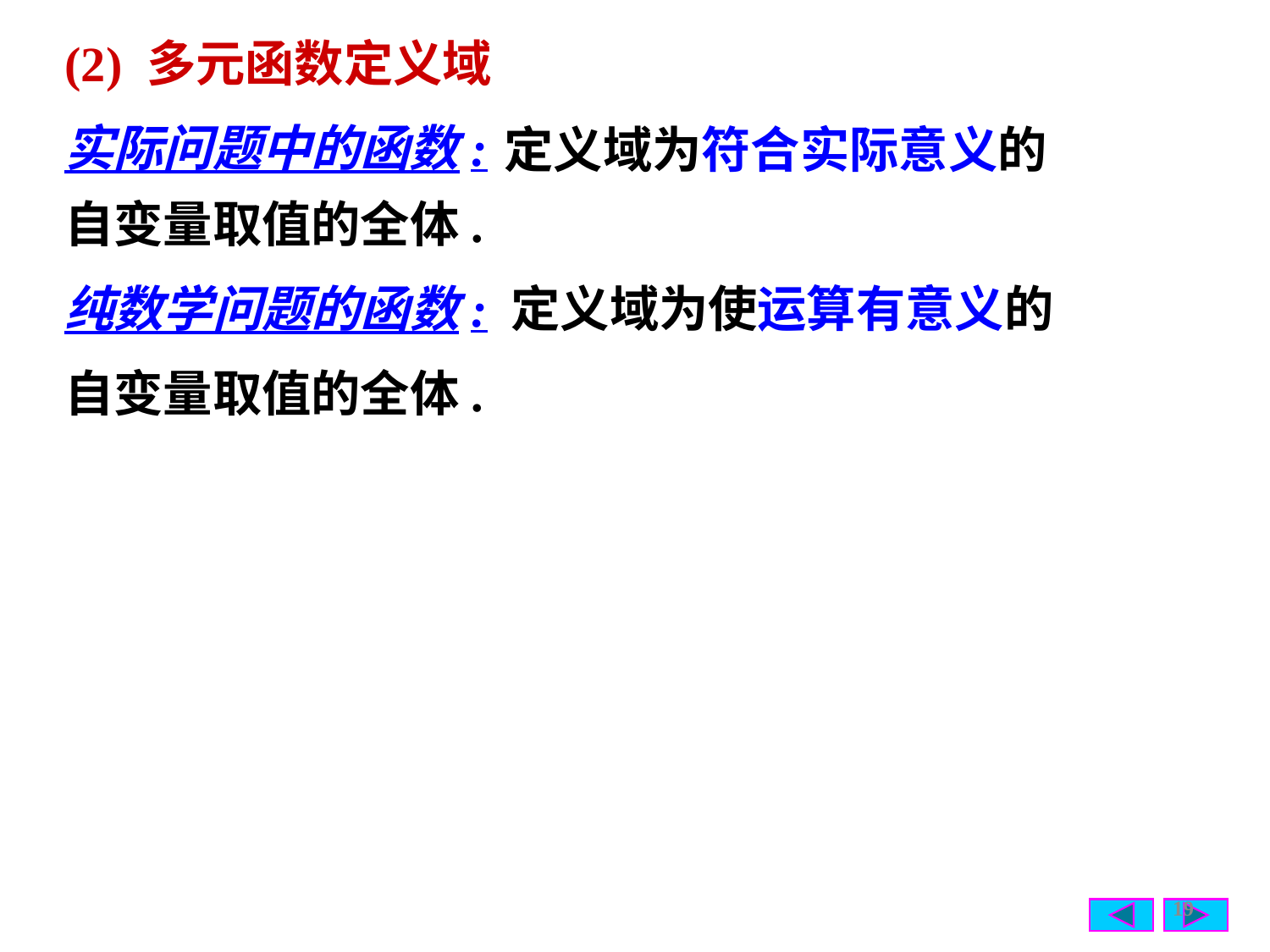

(2) 多元函数定义域
定义域为符合实际意义的
实际问题中的函数:
自变量取值的全体.
纯数学问题的函数:
定义域为使运算有意义的
自变量取值的全体.
19